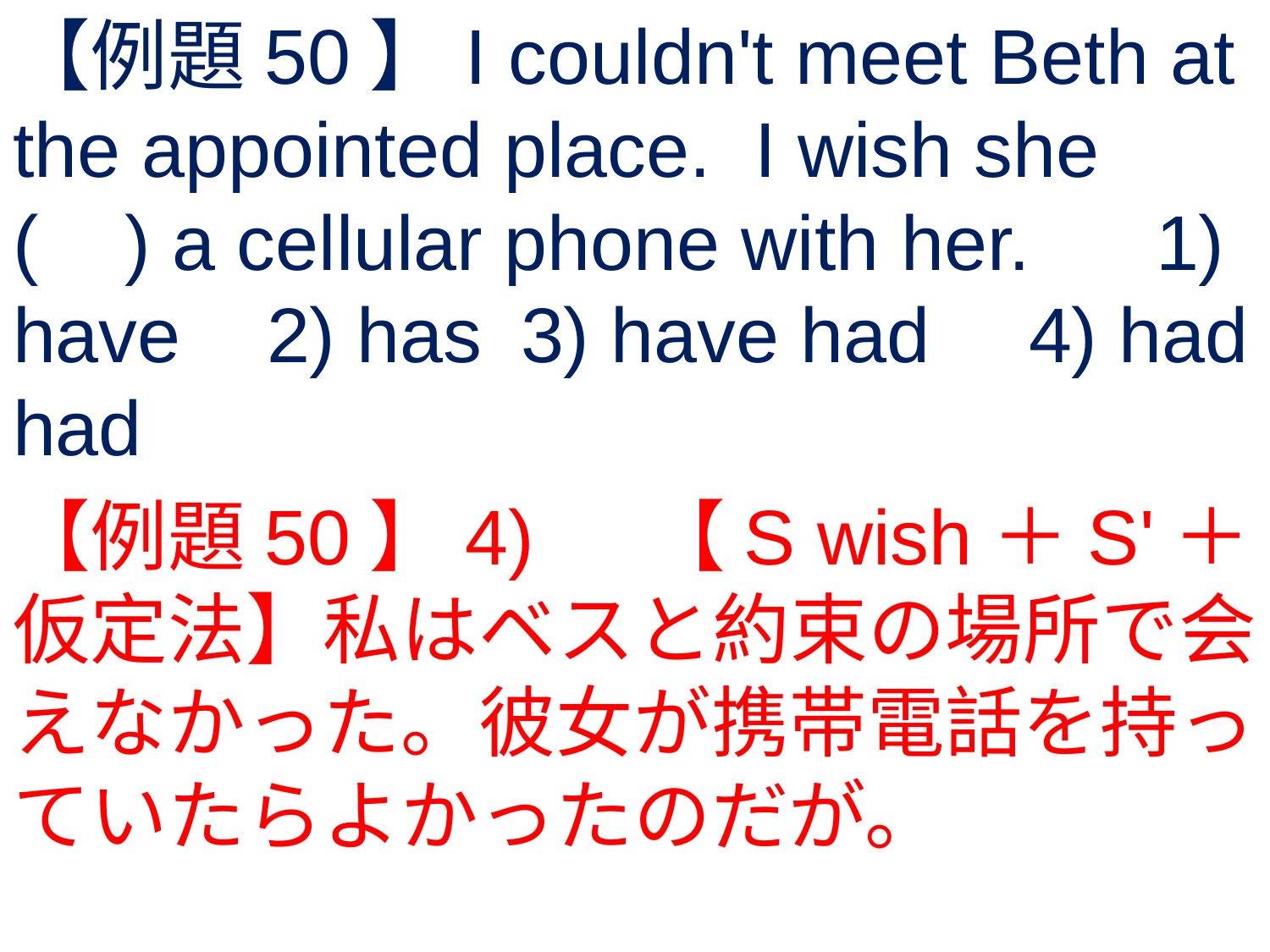

# 【例題50】I couldn't meet Beth at the appointed place.  I wish she (    ) a cellular phone with her.	1) have	2) has	3) have had	4) had had
【例題50】4) 	【S wish＋S'＋仮定法】私はベスと約束の場所で会えなかった。彼女が携帯電話を持っていたらよかったのだが。